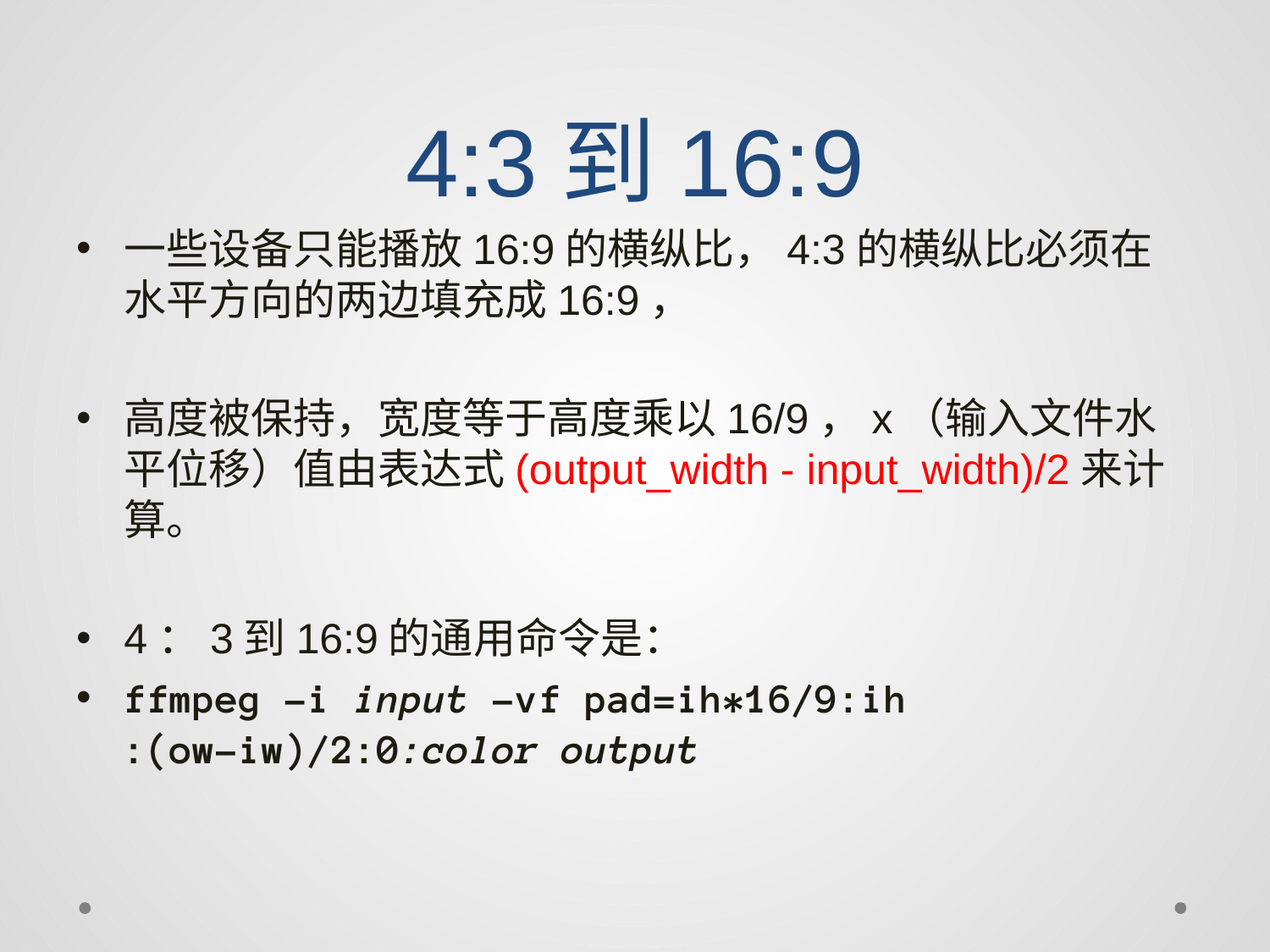

# 4:3到16:9
一些设备只能播放16:9的横纵比，4:3的横纵比必须在水平方向的两边填充成16:9，

高度被保持，宽度等于高度乘以16/9，x（输入文件水平位移）值由表达式(output_width - input_width)/2来计算。

4：3到16:9的通用命令是：
ffmpeg -i input -vf pad=ih*16/9:ih :(ow-iw)/2:0:color output